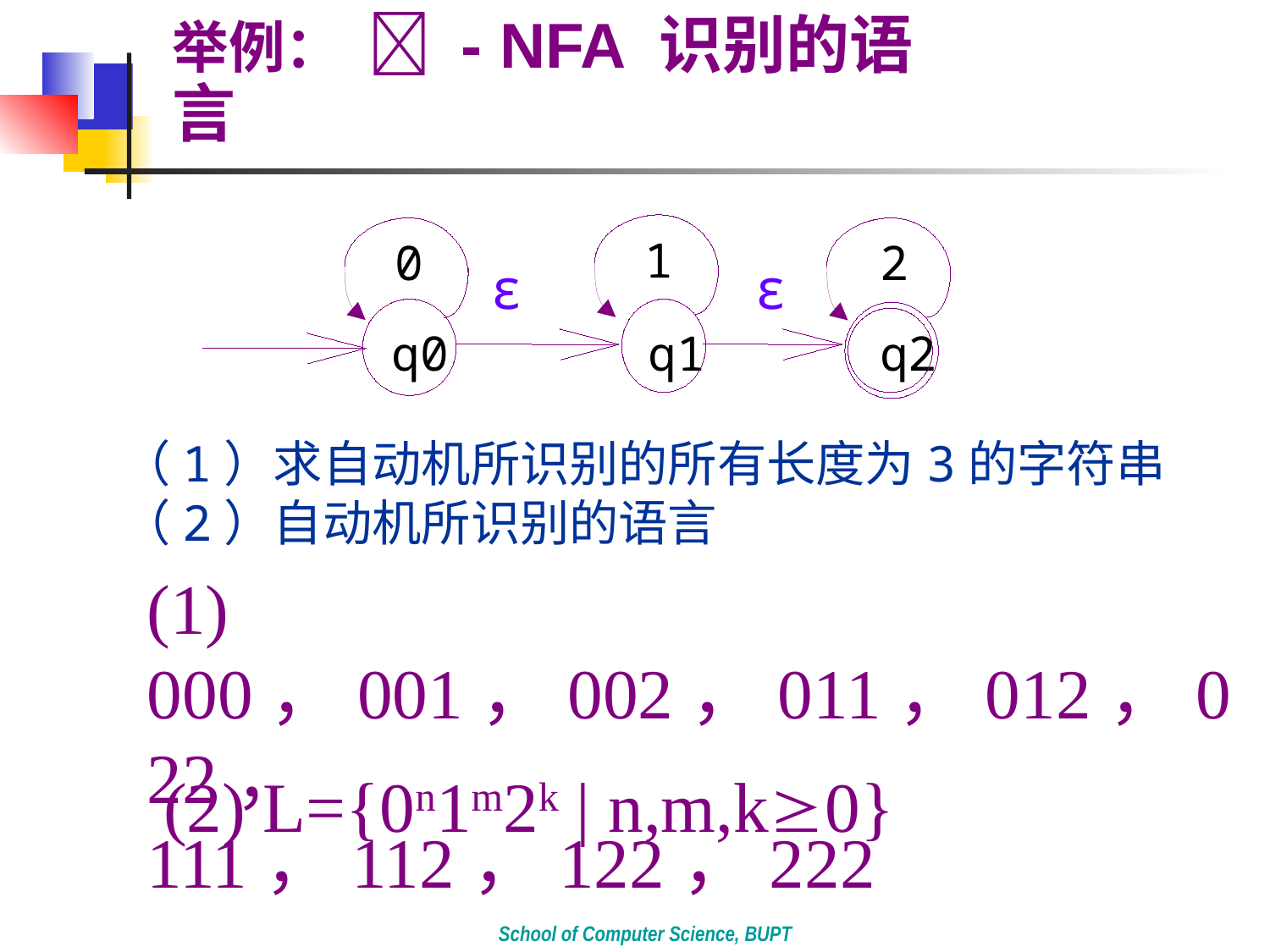

举例：  ε - NFA 识别的语 言

1
0
2
ε
ε

q0
q1
q2

（1）求自动机所识别的所有长度为3的字符串
（2）自动机所识别的语言
(1) 000，001，002，011，012，022，
111，112，122，222
(2) L={0n1m2k | n,m,k≥0}

School of Computer Science, BUPT
11